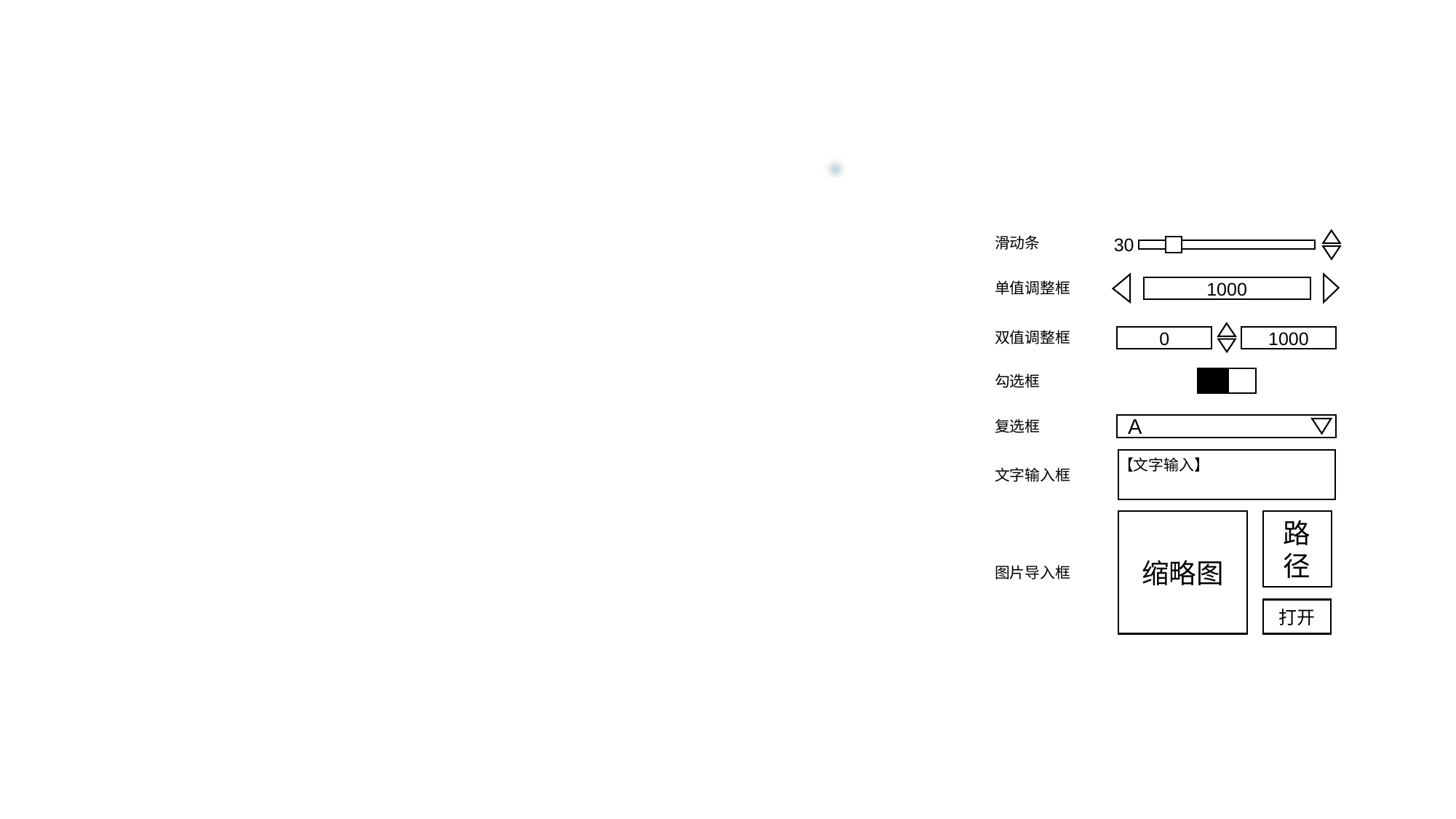

滑动条
30

单值调整框
1000

双值调整框

0
1000

勾选框

复选框
A

【文字输入】

文字输入框
缩略图
路径
图片导入框
打开